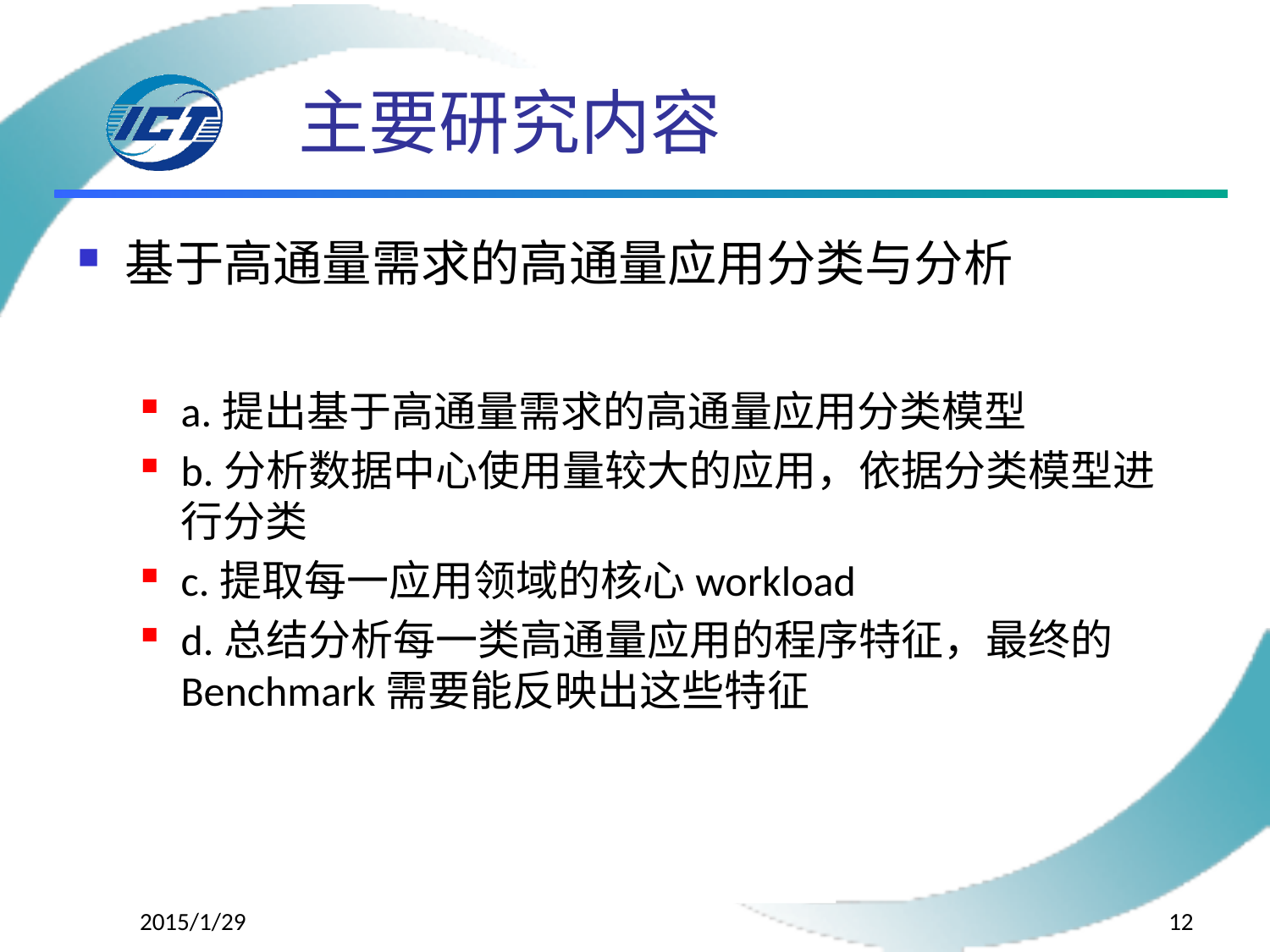

# 主要研究内容
基于高通量需求的高通量应用分类与分析

a.提出基于高通量需求的高通量应用分类模型
b.分析数据中心使用量较大的应用，依据分类模型进行分类
c.提取每一应用领域的核心workload
d.总结分析每一类高通量应用的程序特征，最终的Benchmark需要能反映出这些特征

2015/1/29
12